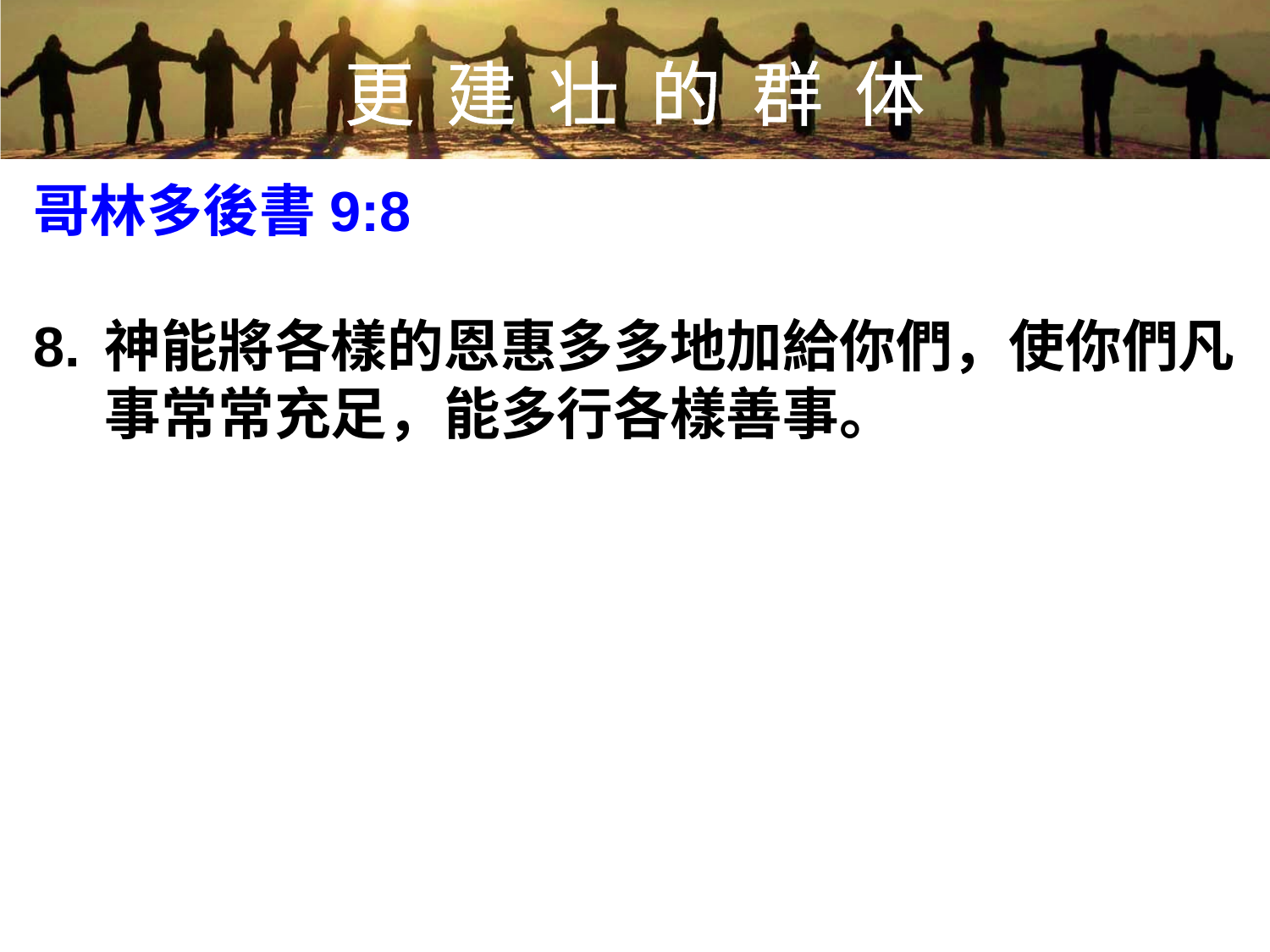

哥林多後書9:8

神能將各樣的恩惠多多地加給你們，使你們凡事常常充足，能多行各樣善事。